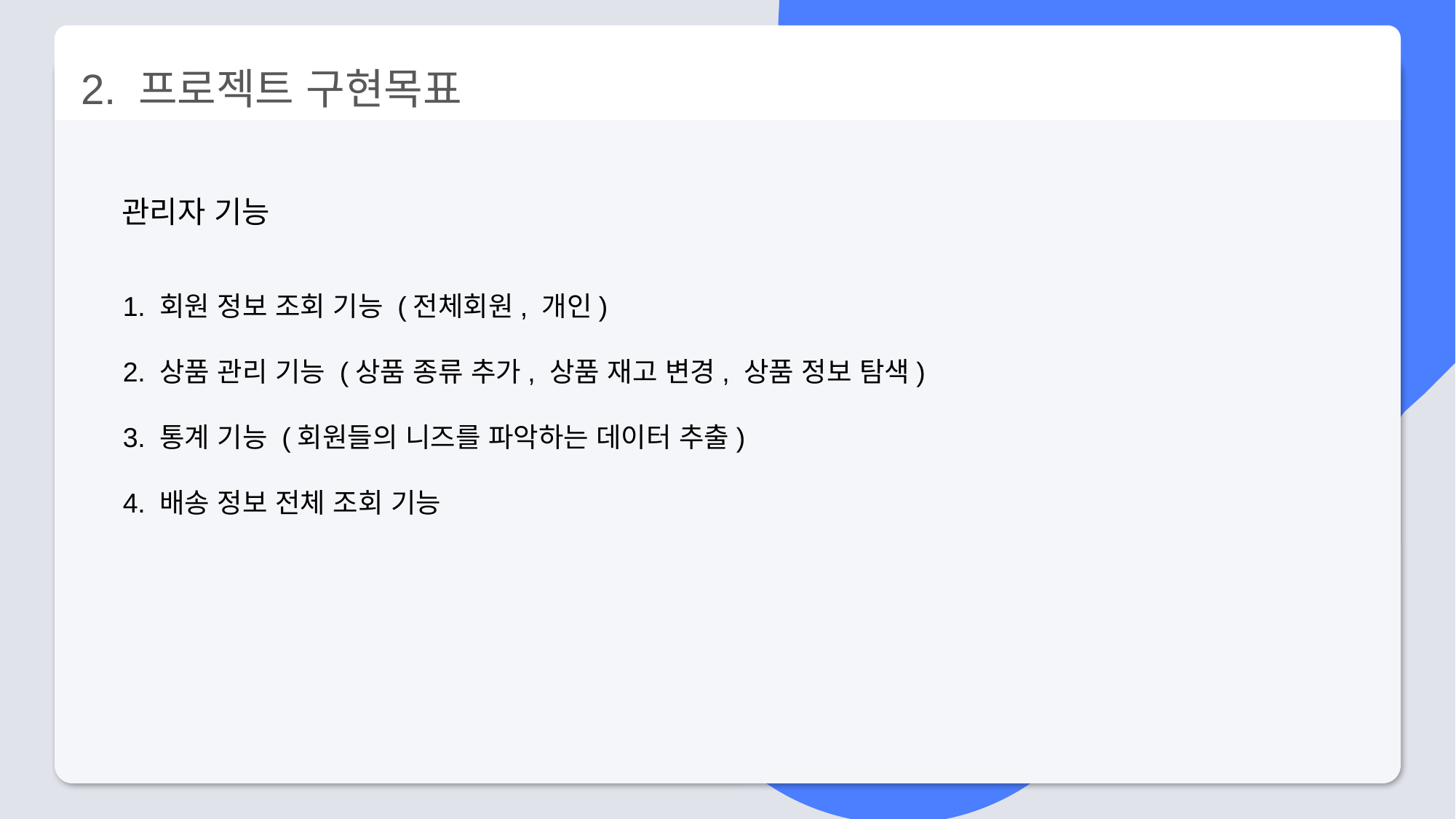

2. 프로젝트 구현목표

관리자 기능
1. 회원 정보 조회 기능 (전체회원, 개인)

2. 상품 관리 기능 (상품 종류 추가, 상품 재고 변경, 상품 정보 탐색)

3. 통계 기능 (회원들의 니즈를 파악하는 데이터 추출)

4. 배송 정보 전체 조회 기능